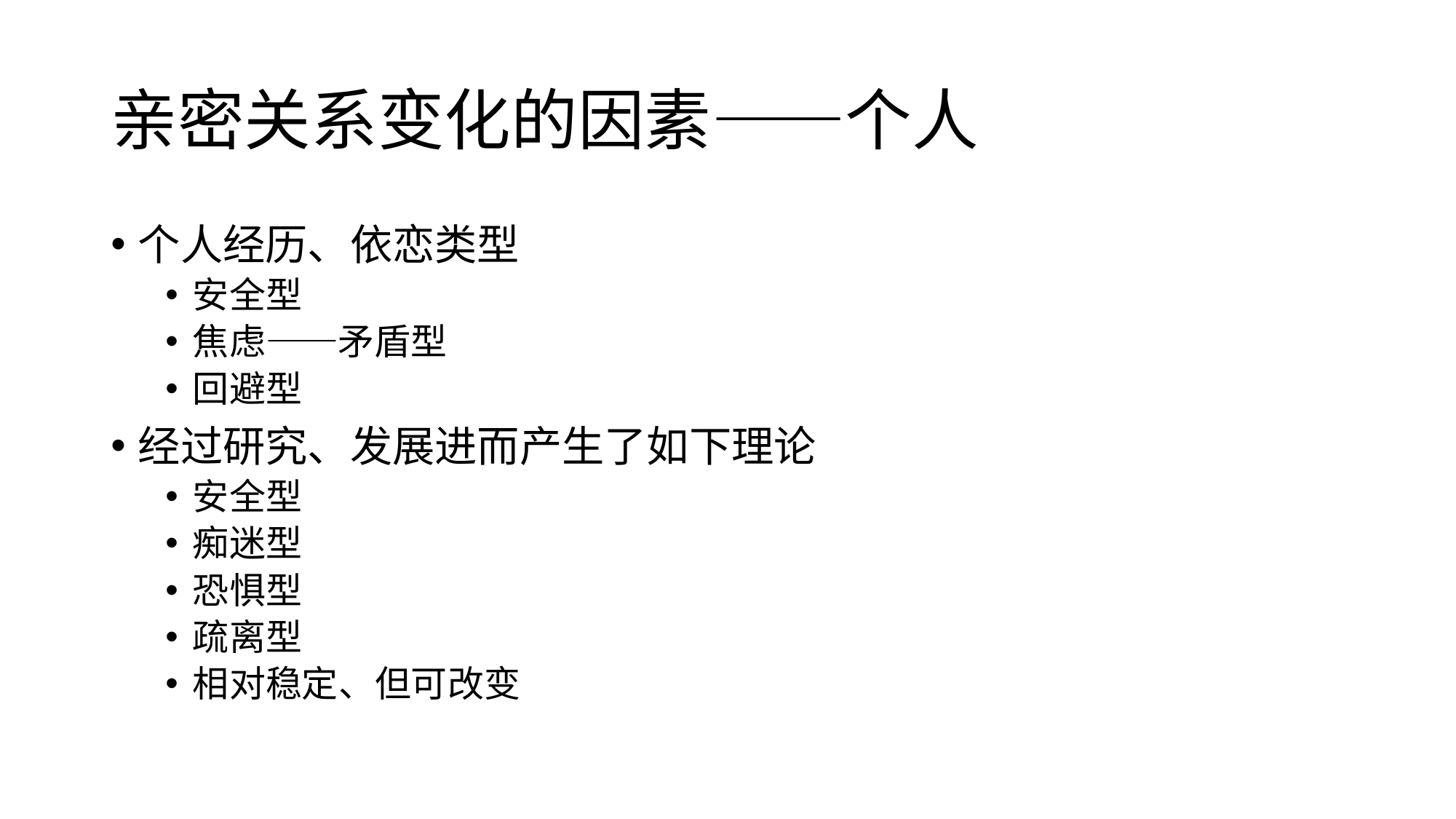

# 亲密关系变化的因素——个人
个人经历、依恋类型
安全型
焦虑——矛盾型
回避型
经过研究、发展进而产生了如下理论
安全型
痴迷型
恐惧型
疏离型
相对稳定、但可改变